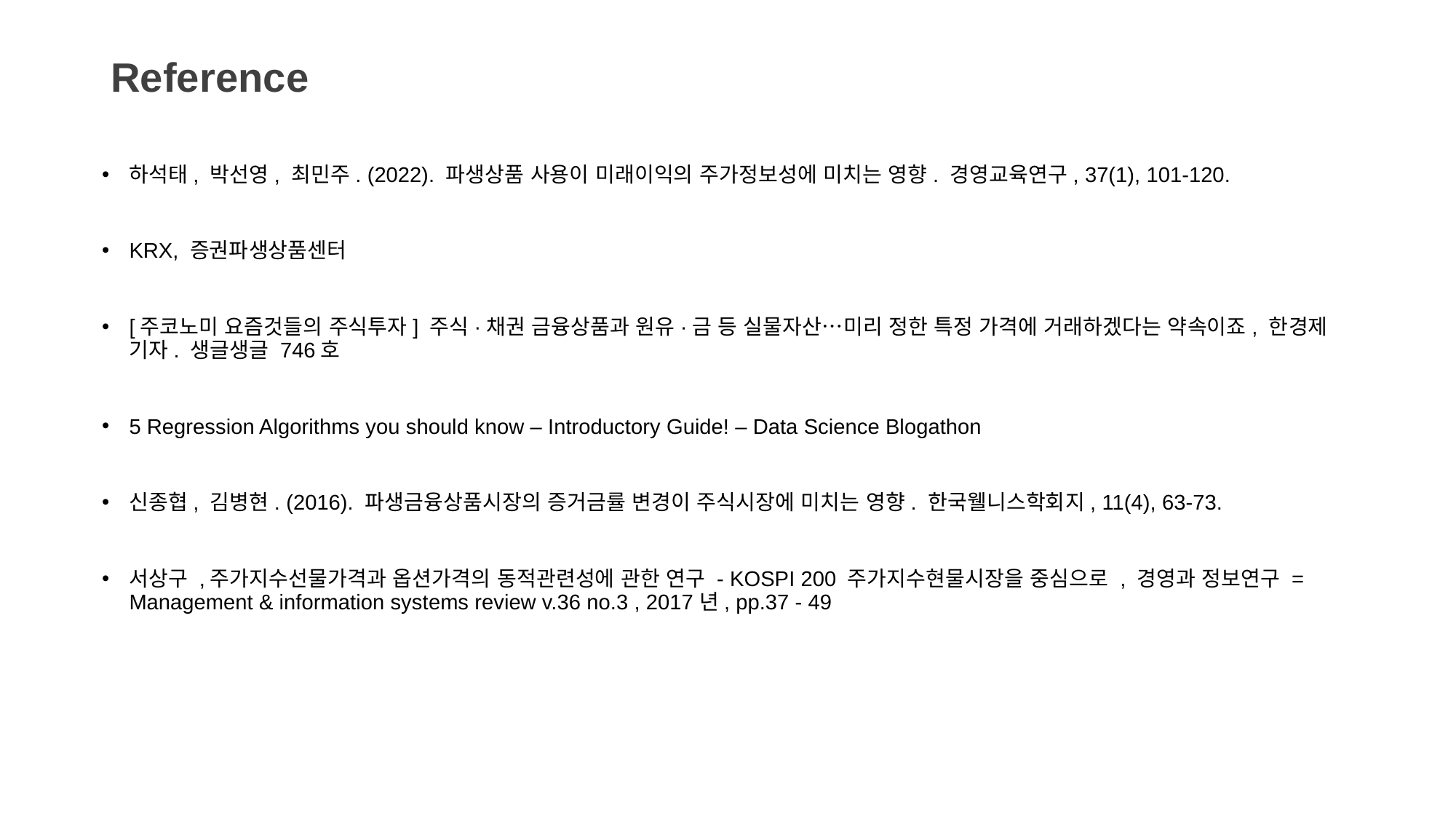

# Reference
하석태, 박선영, 최민주. (2022). 파생상품 사용이 미래이익의 주가정보성에 미치는 영향. 경영교육연구, 37(1), 101-120.

KRX, 증권파생상품센터

[주코노미 요즘것들의 주식투자] 주식·채권 금융상품과 원유·금 등 실물자산…미리 정한 특정 가격에 거래하겠다는 약속이죠, 한경제 기자. 생글생글 746호

5 Regression Algorithms you should know – Introductory Guide! – Data Science Blogathon

신종협, 김병현. (2016). 파생금융상품시장의 증거금률 변경이 주식시장에 미치는 영향. 한국웰니스학회지, 11(4), 63-73.

서상구 ,주가지수선물가격과 옵션가격의 동적관련성에 관한 연구 - KOSPI 200 주가지수현물시장을 중심으로 , 경영과 정보연구 = Management & information systems review v.36 no.3 , 2017년, pp.37 - 49